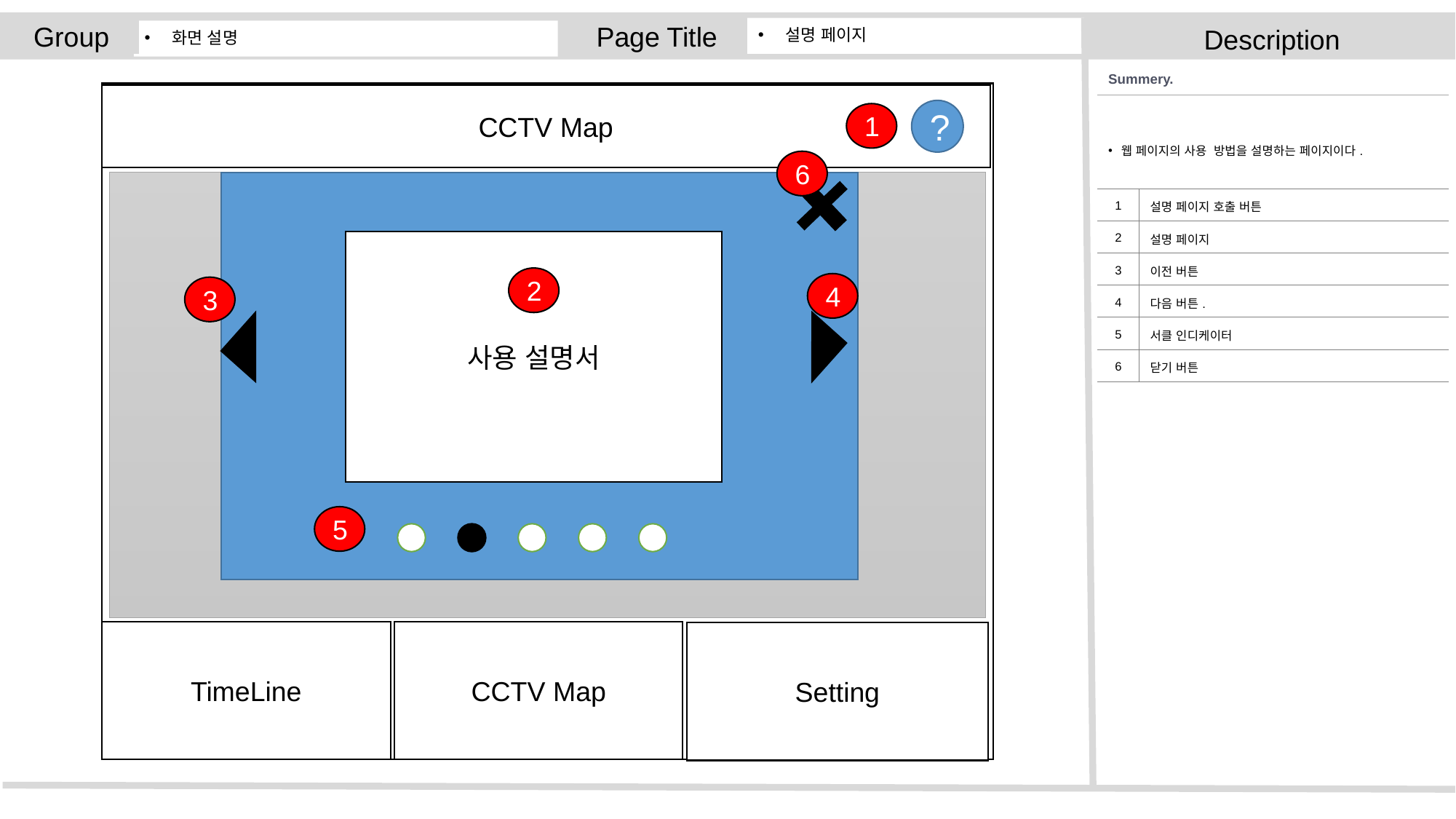

Group
Page Title
설명 페이지
화면 설명
Description
| Summery. |  |
| --- | --- |
| 웹 페이지의 사용 방법을 설명하는 페이지이다. |  |
| 1 | 설명 페이지 호출 버튼 |
| 2 | 설명 페이지 |
| 3 | 이전 버튼 |
| 4 | 다음 버튼. |
| 5 | 서클 인디케이터 |
| 6 | 닫기 버튼 |

CCTV Map
?
1
6

사용 설명서
2
4
3

5

CCTV Map
TimeLine
Setting